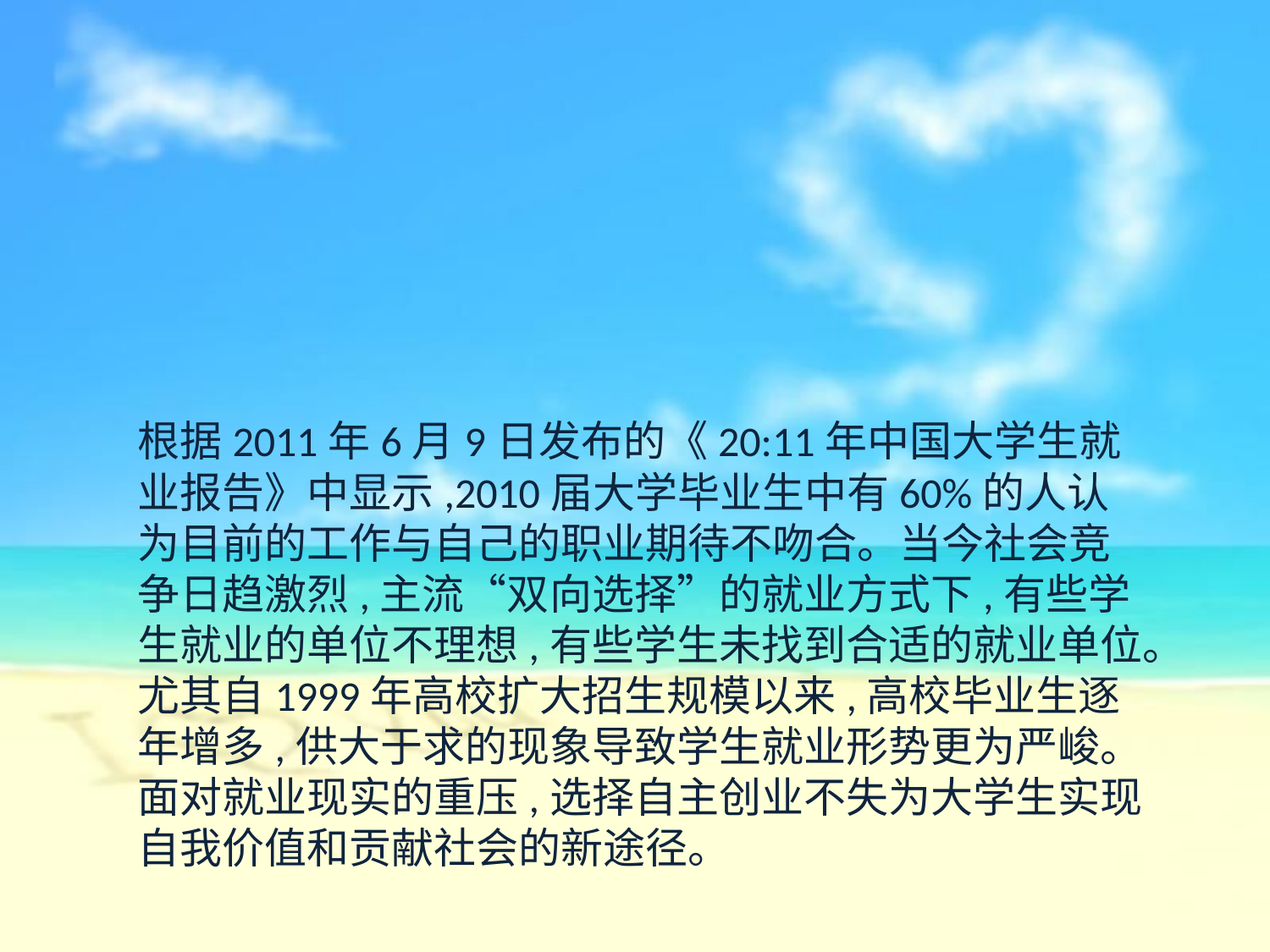

根据2011年6月9日发布的《20:11年中国大学生就业报告》中显示,2010届大学毕业生中有60%的人认为目前的工作与自己的职业期待不吻合。当今社会竞争日趋激烈,主流“双向选择”的就业方式下,有些学生就业的单位不理想,有些学生未找到合适的就业单位。尤其自1999年高校扩大招生规模以来,高校毕业生逐年增多,供大于求的现象导致学生就业形势更为严峻。面对就业现实的重压,选择自主创业不失为大学生实现自我价值和贡献社会的新途径。